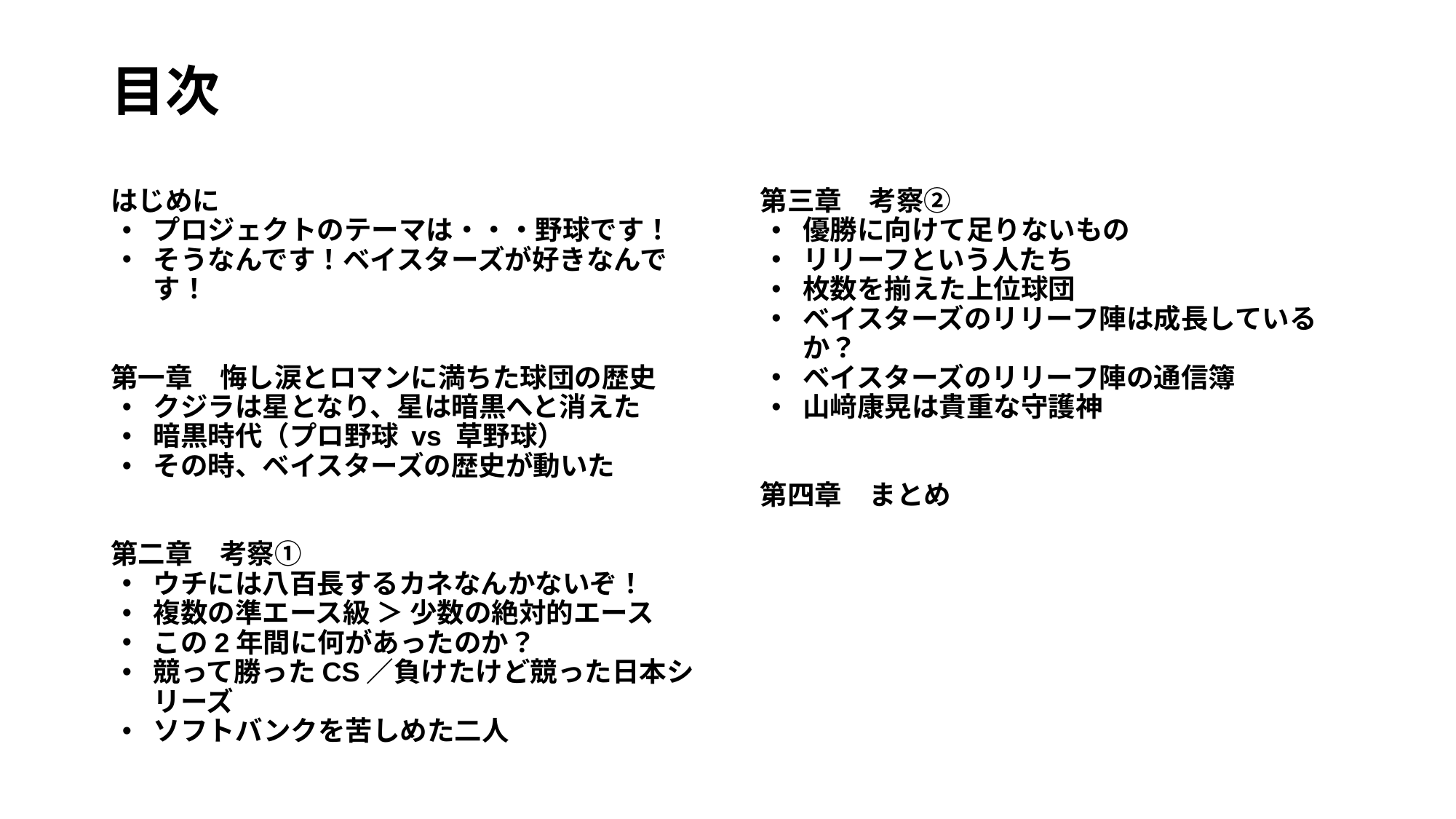

# 目次
はじめに
プロジェクトのテーマは・・・野球です！
そうなんです！ベイスターズが好きなんです！

第一章　悔し涙とロマンに満ちた球団の歴史
クジラは星となり、星は暗黒へと消えた
暗黒時代（プロ野球 vs 草野球）
その時、ベイスターズの歴史が動いた

第二章　考察①
ウチには八百長するカネなんかないぞ！
複数の準エース級 ＞ 少数の絶対的エース
この2年間に何があったのか？
競って勝ったCS／負けたけど競った日本シリーズ
ソフトバンクを苦しめた二人

第三章　考察②
優勝に向けて足りないもの
リリーフという人たち
枚数を揃えた上位球団
ベイスターズのリリーフ陣は成長しているか？
ベイスターズのリリーフ陣の通信簿
山﨑康晃は貴重な守護神

第四章　まとめ